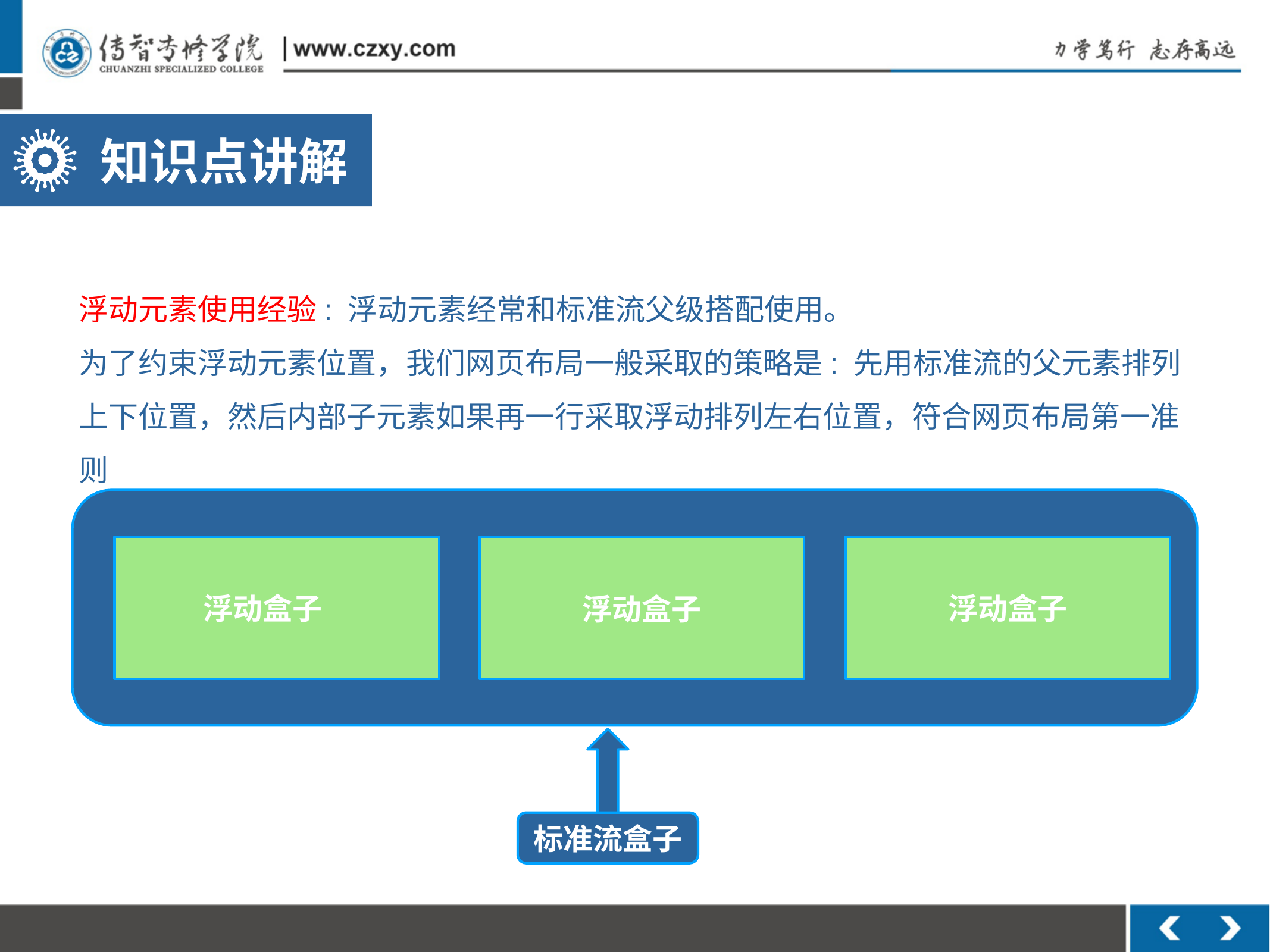

知识点讲解
浮动元素使用经验: 浮动元素经常和标准流父级搭配使用。
为了约束浮动元素位置，我们网页布局一般采取的策略是: 先用标准流的父元素排列上下位置，然后内部子元素如果再一行采取浮动排列左右位置，符合网页布局第一准则

浮动盒子
浮动盒子
浮动盒子

标准流盒子